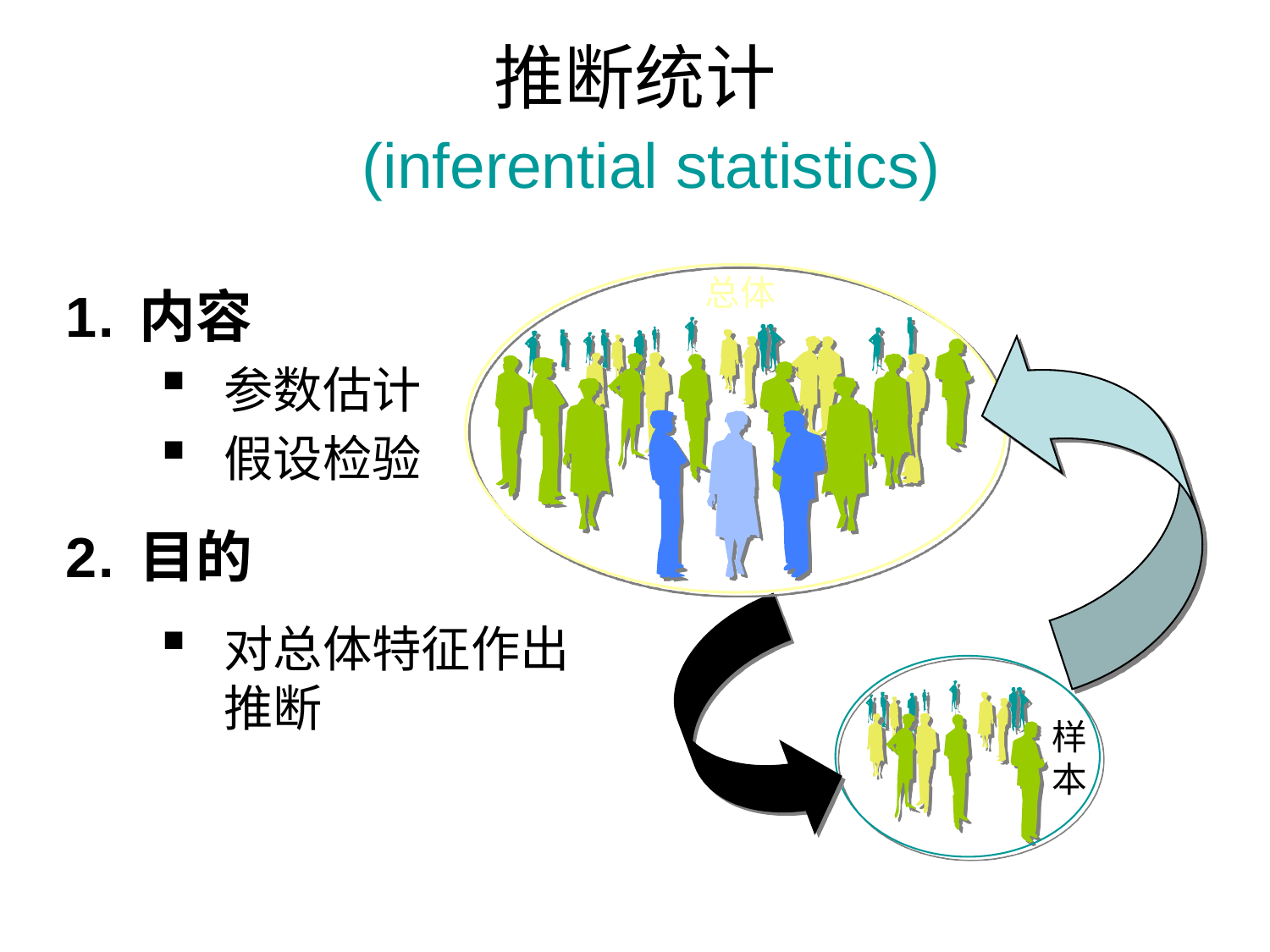

# 推断统计 (inferential statistics)

总体

内容
参数估计
假设检验
目的
对总体特征作出推断

样本